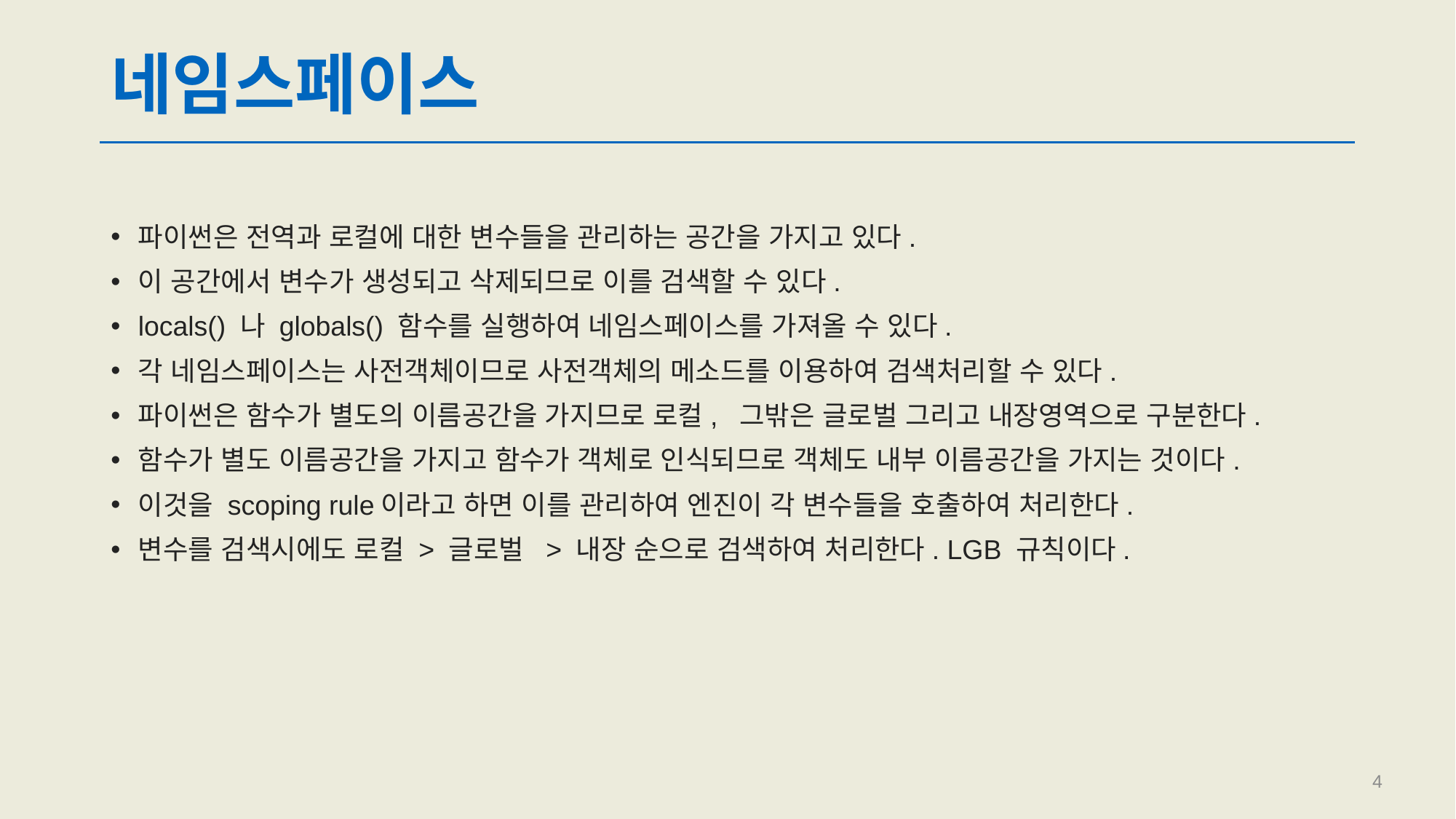

# 네임스페이스
파이썬은 전역과 로컬에 대한 변수들을 관리하는 공간을 가지고 있다.
이 공간에서 변수가 생성되고 삭제되므로 이를 검색할 수 있다.
locals() 나 globals() 함수를 실행하여 네임스페이스를 가져올 수 있다.
각 네임스페이스는 사전객체이므로 사전객체의 메소드를 이용하여 검색처리할 수 있다.
파이썬은 함수가 별도의 이름공간을 가지므로 로컬,  그밖은 글로벌 그리고 내장영역으로 구분한다.
함수가 별도 이름공간을 가지고 함수가 객체로 인식되므로 객체도 내부 이름공간을 가지는 것이다.
이것을 scoping rule이라고 하면 이를 관리하여 엔진이 각 변수들을 호출하여 처리한다.
변수를 검색시에도 로컬 > 글로벌  > 내장 순으로 검색하여 처리한다. LGB 규칙이다.
4